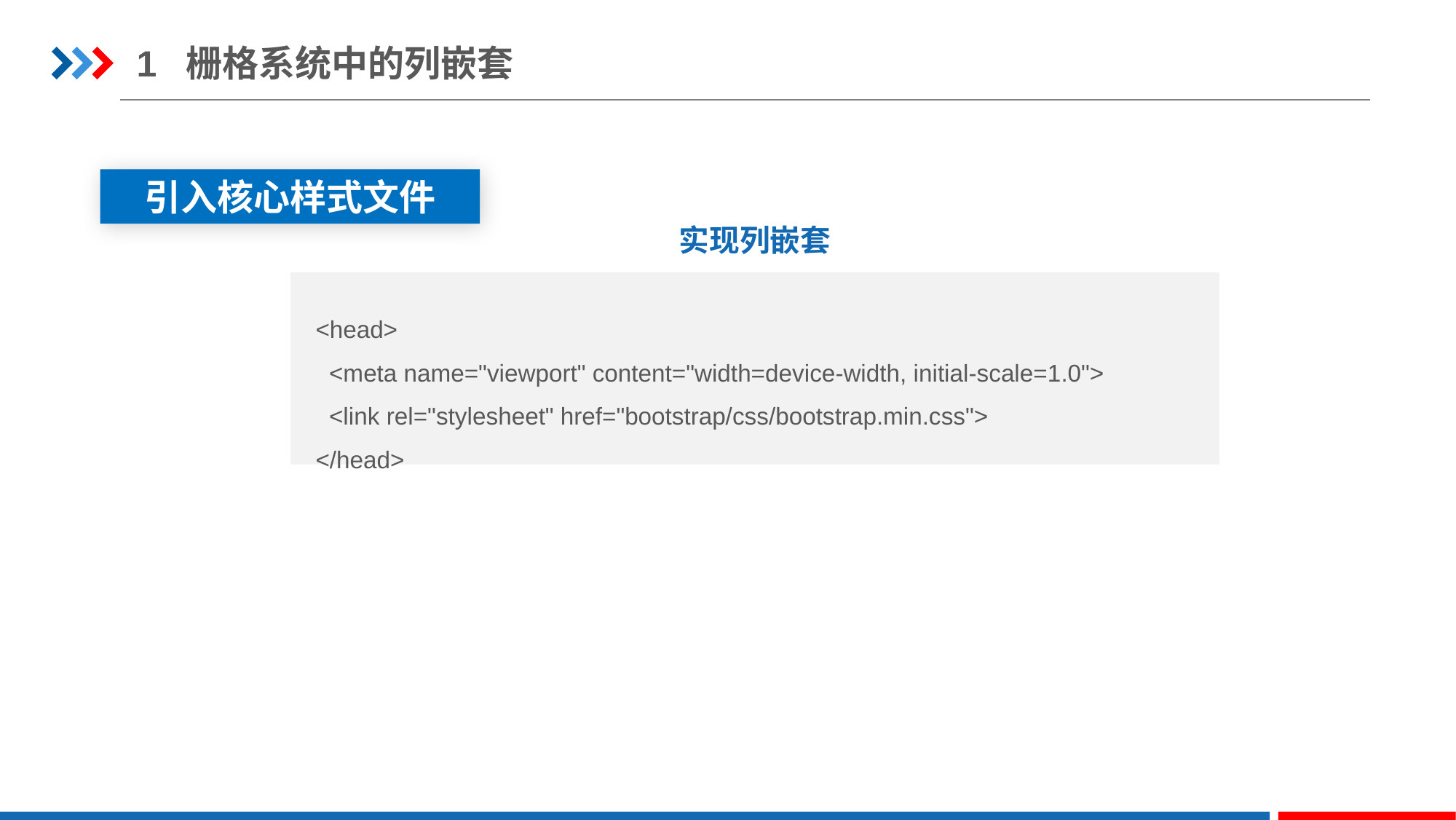

1  栅格系统中的列嵌套
引入核心样式文件
实现列嵌套

<head>
  <meta name="viewport" content="width=device-width, initial-scale=1.0">
  <link rel="stylesheet" href="bootstrap/css/bootstrap.min.css">
</head>